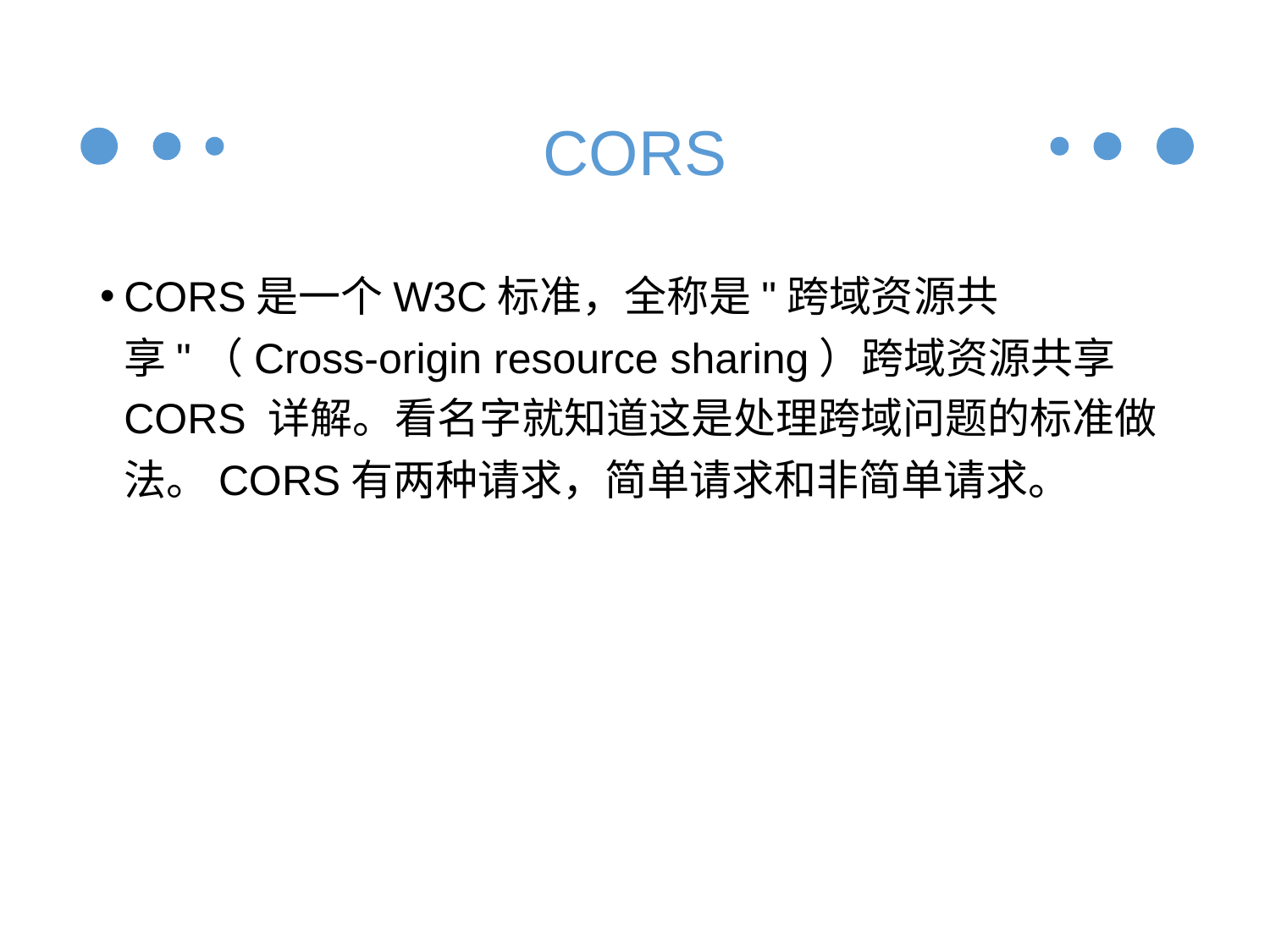

# CORS
CORS是一个W3C标准，全称是"跨域资源共享"（Cross-origin resource sharing）跨域资源共享 CORS 详解。看名字就知道这是处理跨域问题的标准做法。CORS有两种请求，简单请求和非简单请求。